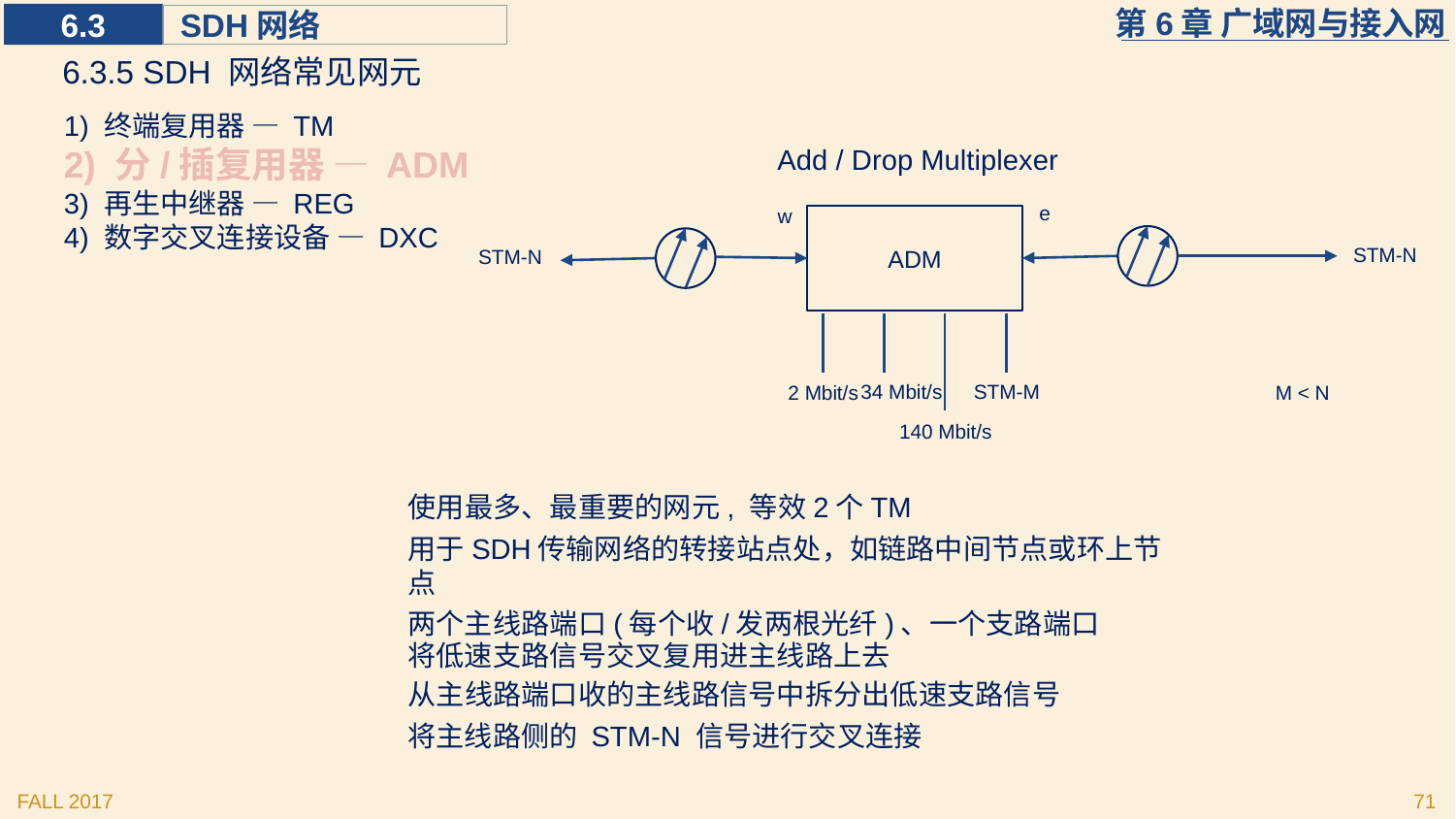

6.3.5 SDH 网络常见网元
1) 终端复用器 — TM
2) 分/插复用器 — ADM
3) 再生中继器 — REG
4) 数字交叉连接设备 — DXC
Add / Drop Multiplexer
e
w
ADM

STM-N
STM-N
34 Mbit/s
STM-M
2 Mbit/s
M < N
140 Mbit/s
使用最多、最重要的网元, 等效2个TM
用于SDH传输网络的转接站点处，如链路中间节点或环上节点
两个主线路端口(每个收/发两根光纤)、一个支路端口
将低速支路信号交叉复用进主线路上去
从主线路端口收的主线路信号中拆分出低速支路信号
将主线路侧的 STM-N 信号进行交叉连接